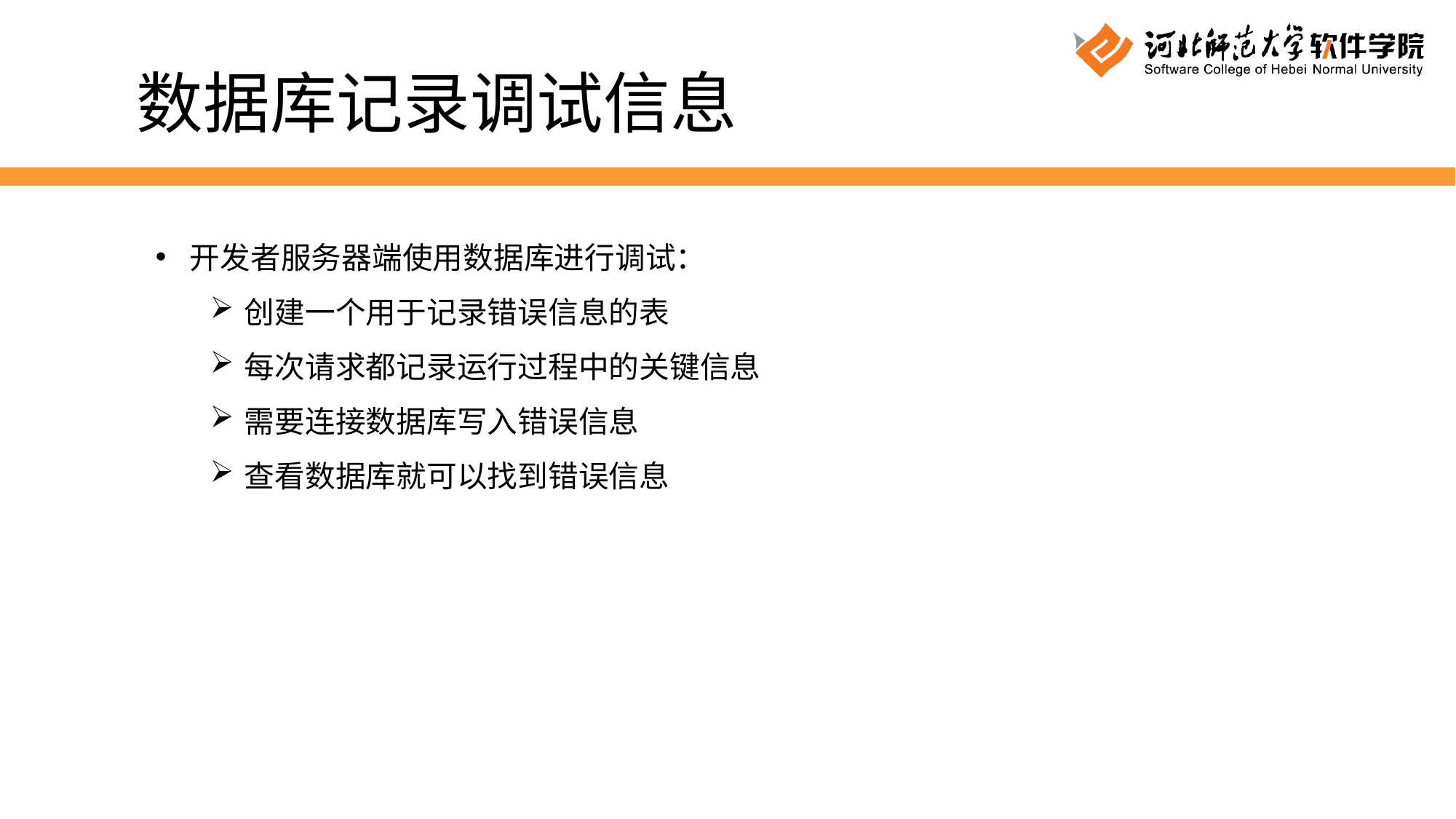

数据库记录调试信息
开发者服务器端使用数据库进行调试：
创建一个用于记录错误信息的表
每次请求都记录运行过程中的关键信息
需要连接数据库写入错误信息
查看数据库就可以找到错误信息